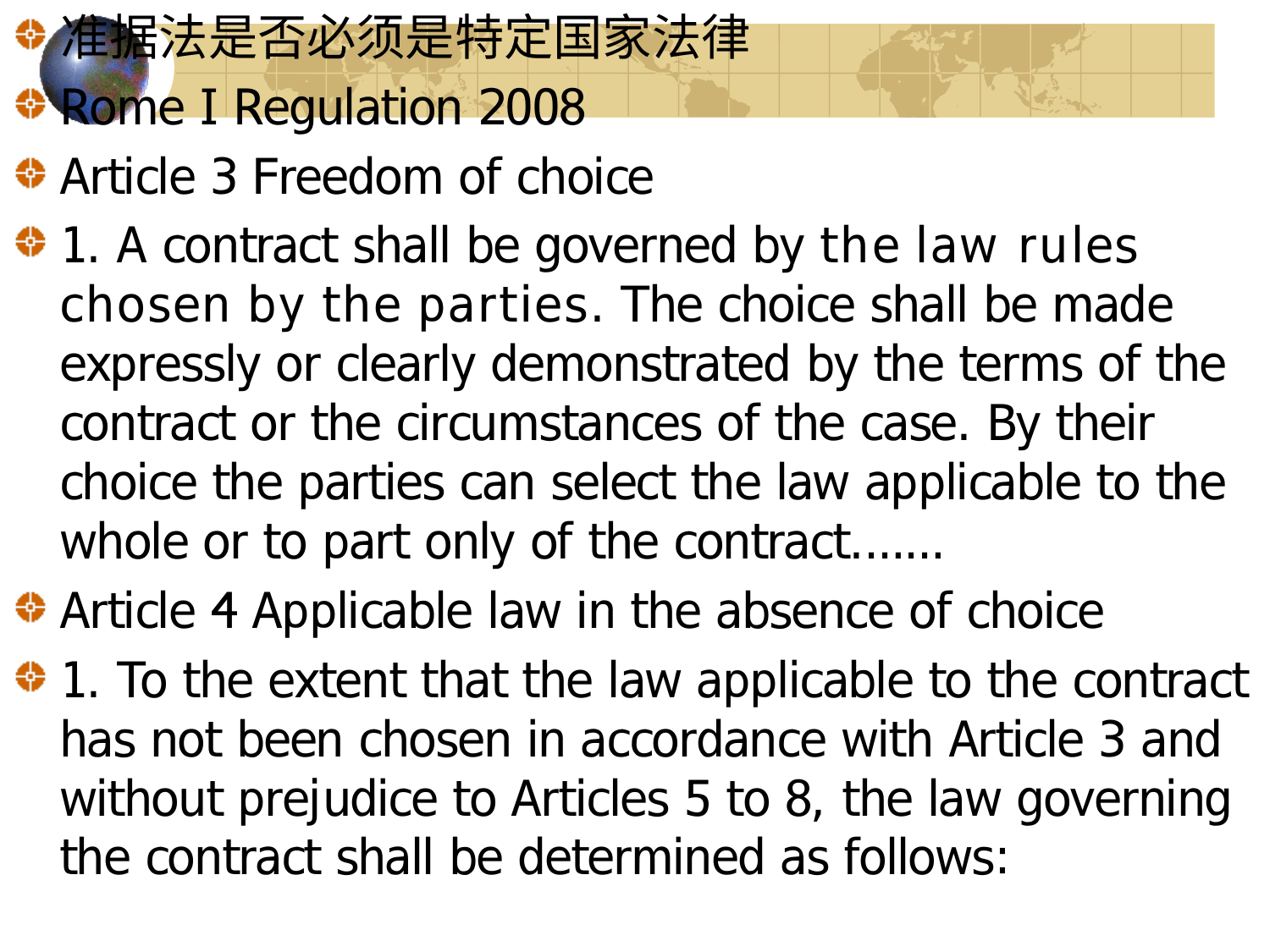

准据法是否必须是特定国家法律
Rome I Regulation 2008
Article 3 Freedom of choice
1. A contract shall be governed by the law rules chosen by the parties. The choice shall be made expressly or clearly demonstrated by the terms of the contract or the circumstances of the case. By their choice the parties can select the law applicable to the whole or to part only of the contract.……
Article 4 Applicable law in the absence of choice
1. To the extent that the law applicable to the contract has not been chosen in accordance with Article 3 and without prejudice to Articles 5 to 8, the law governing the contract shall be determined as follows: